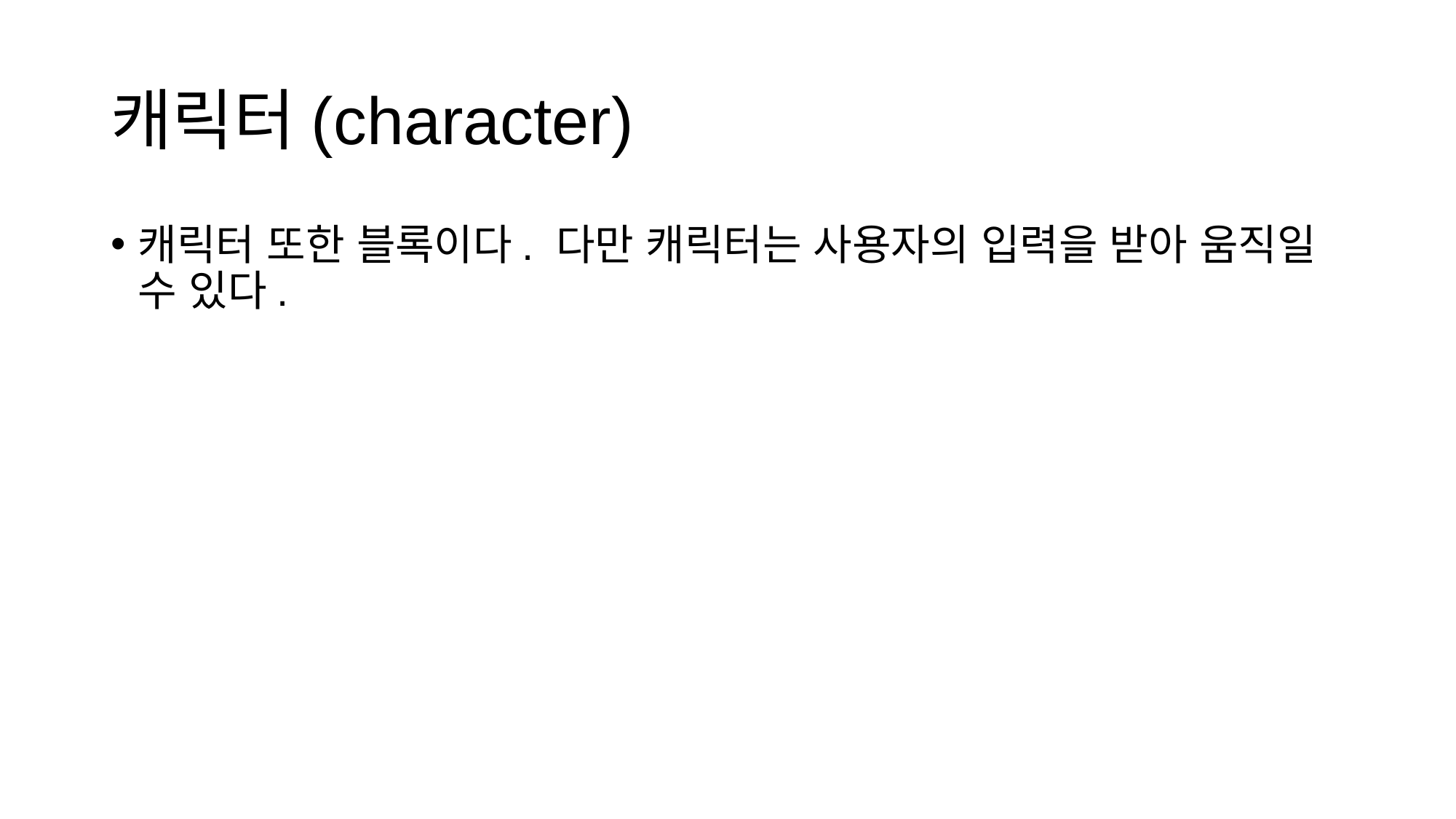

# 캐릭터(character)
캐릭터 또한 블록이다. 다만 캐릭터는 사용자의 입력을 받아 움직일 수 있다.